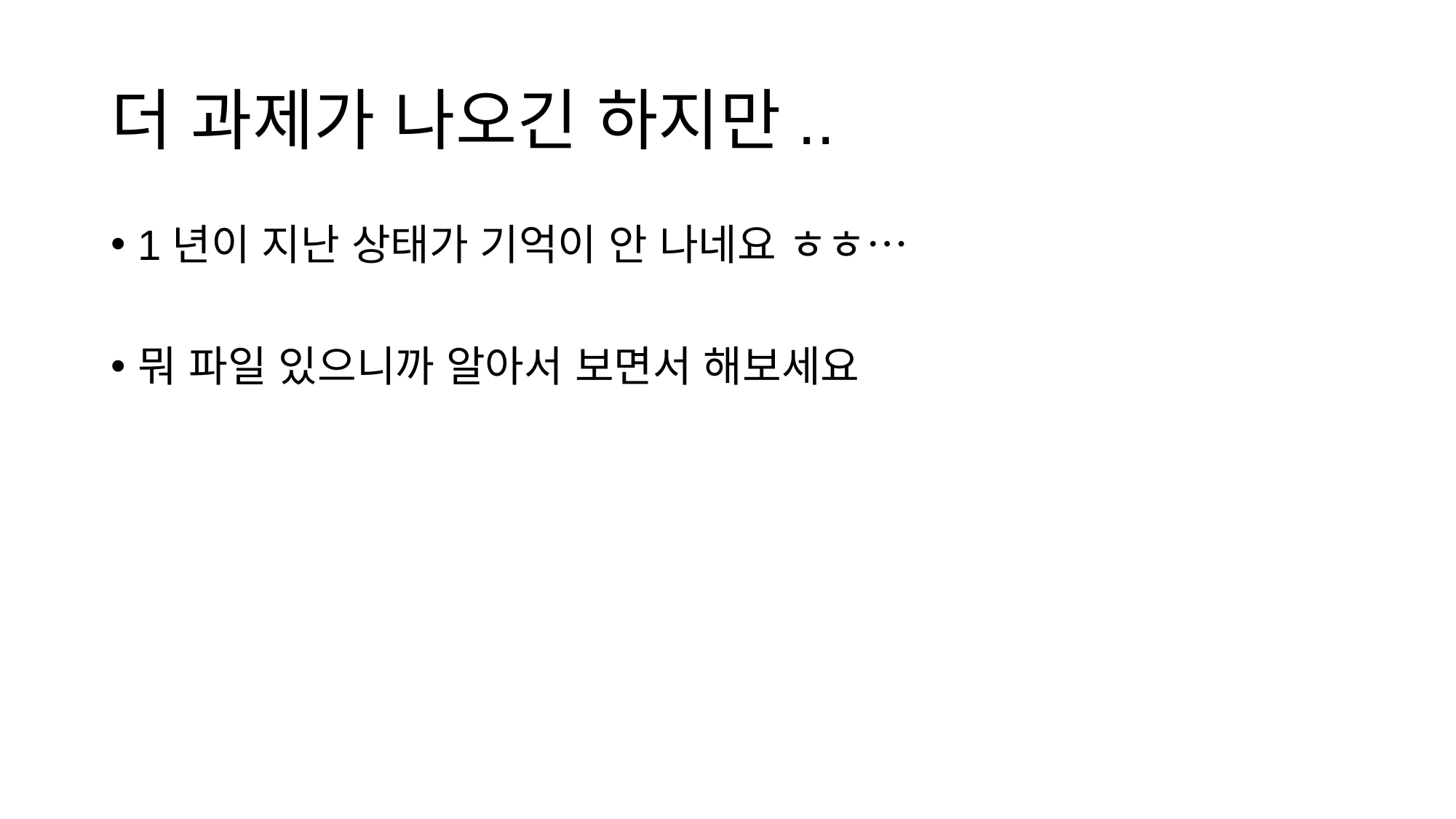

# 더 과제가 나오긴 하지만..
1년이 지난 상태가 기억이 안 나네요 ㅎㅎ…

뭐 파일 있으니까 알아서 보면서 해보세요